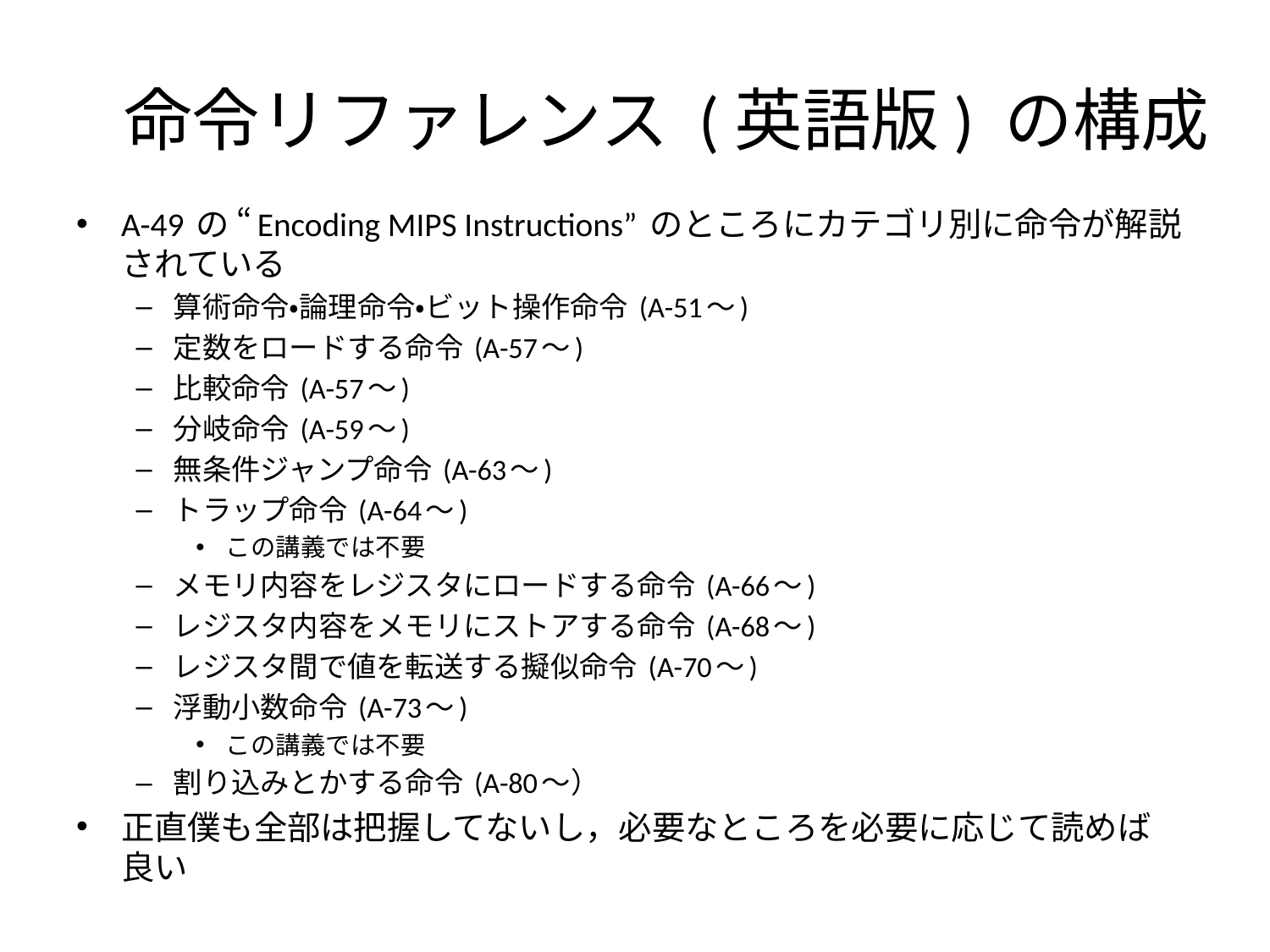

# 命令リファレンス (英語版) の構成
A-49 の “Encoding MIPS Instructions” のところにカテゴリ別に命令が解説されている
算術命令・論理命令・ビット操作命令 (A-51〜)
定数をロードする命令 (A-57〜)
比較命令 (A-57〜)
分岐命令 (A-59〜)
無条件ジャンプ命令 (A-63〜)
トラップ命令 (A-64〜)
この講義では不要
メモリ内容をレジスタにロードする命令 (A-66〜)
レジスタ内容をメモリにストアする命令 (A-68〜)
レジスタ間で値を転送する擬似命令 (A-70〜)
浮動小数命令 (A-73〜)
この講義では不要
割り込みとかする命令 (A-80〜）
正直僕も全部は把握してないし，必要なところを必要に応じて読めば
良い